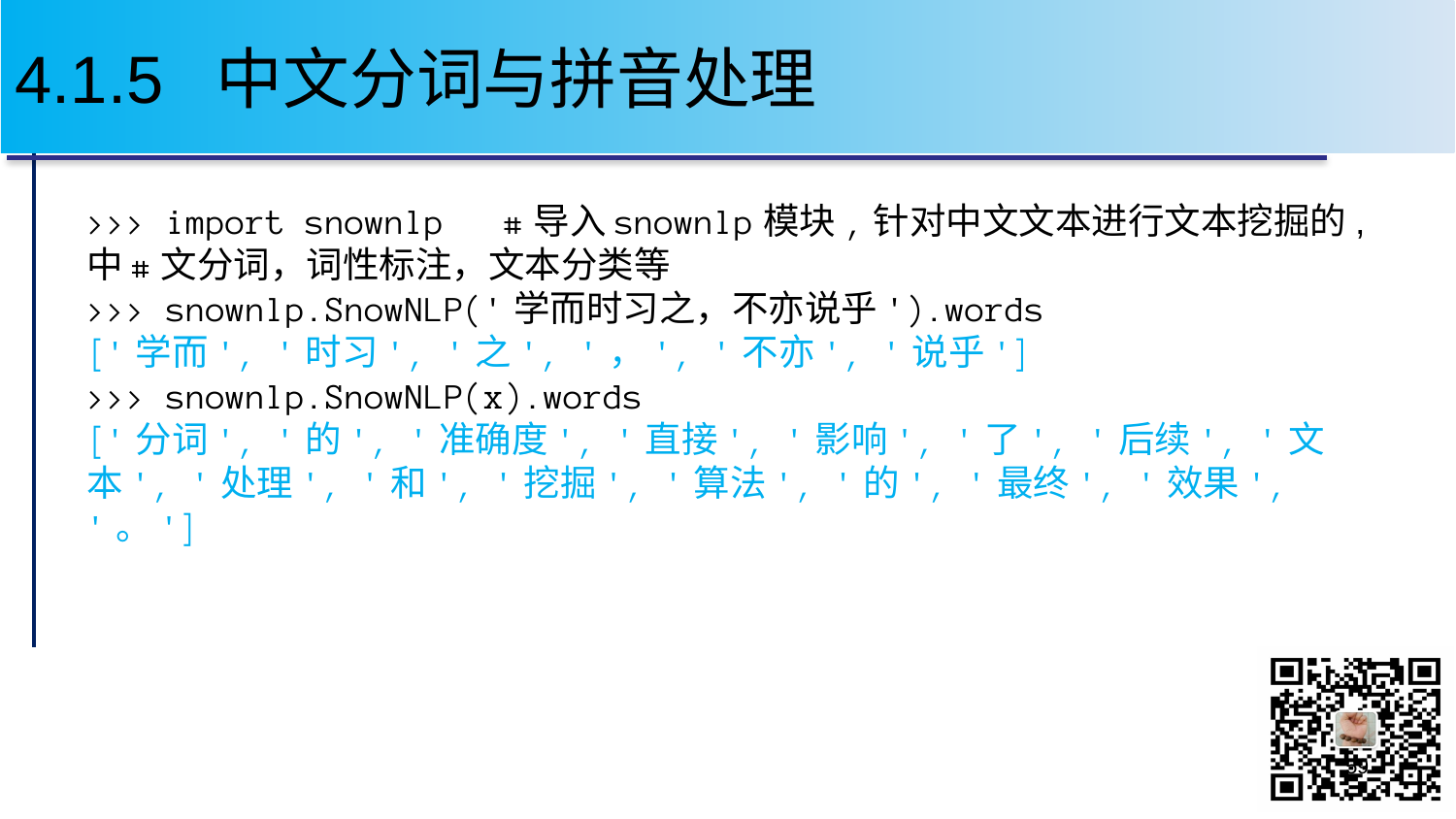

# 4.1.5  中文分词与拼音处理
>>> import snownlp   #导入snownlp模块,针对中文文本进行文本挖掘的,中#文分词，词性标注，文本分类等
>>> snownlp.SnowNLP('学而时习之，不亦说乎').words
['学而', '时习', '之', '，', '不亦', '说乎']
>>> snownlp.SnowNLP(x).words
['分词', '的', '准确度', '直接', '影响', '了', '后续', '文本', '处理', '和', '挖掘', '算法', '的', '最终', '效果', '。']

59